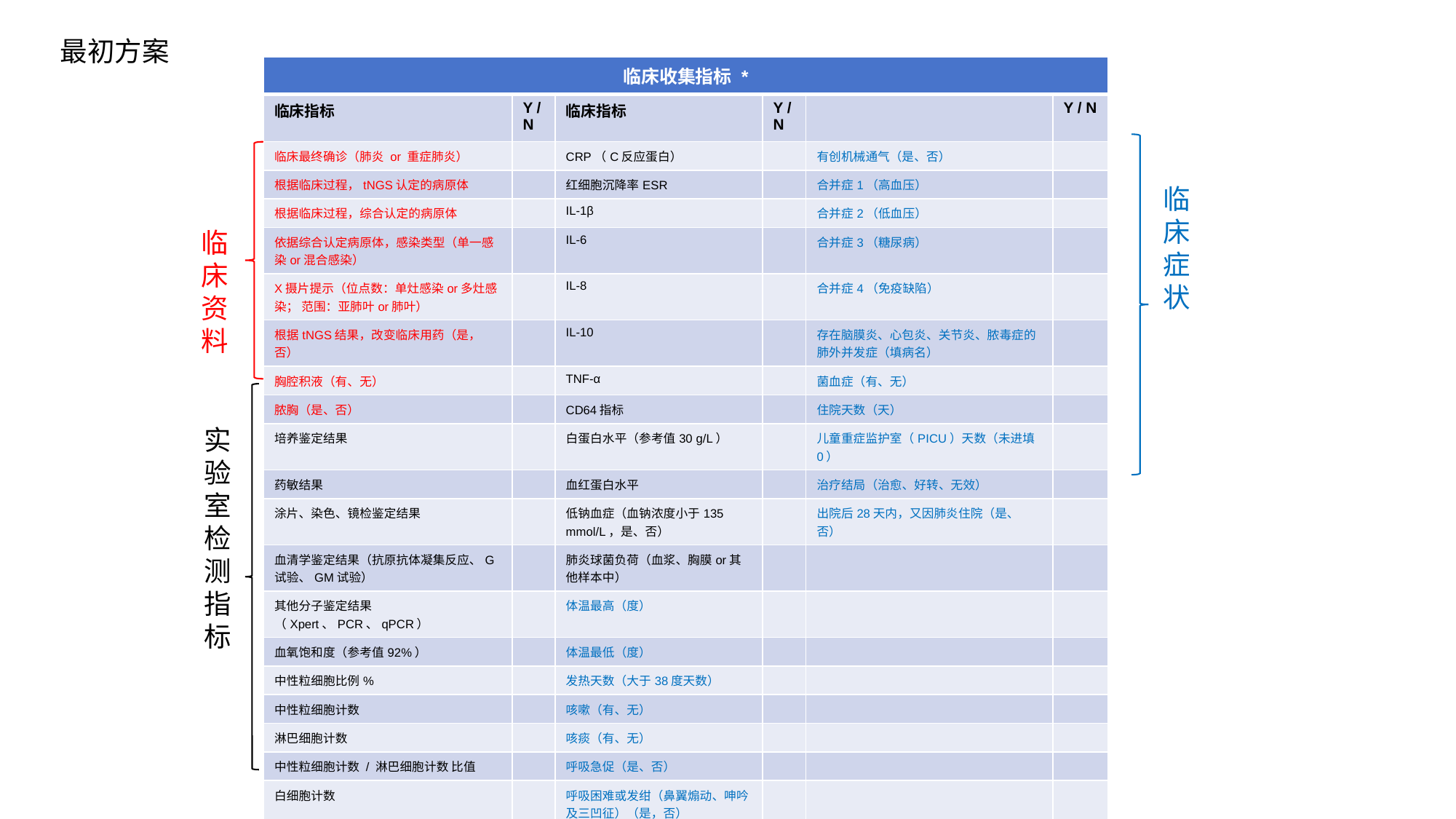

最初方案
| 临床收集指标 \* |  |  |  |  |  |
| --- | --- | --- | --- | --- | --- |
| 临床指标 | Y / N | 临床指标 | Y / N |  | Y / N |
| 临床最终确诊（肺炎 or 重症肺炎） |  | CRP（C反应蛋白） |  | 有创机械通气（是、否） |  |
| 根据临床过程，tNGS认定的病原体 |  | 红细胞沉降率ESR |  | 合并症1（高血压） |  |
| 根据临床过程，综合认定的病原体 |  | IL-1β |  | 合并症2（低血压） |  |
| 依据综合认定病原体，感染类型（单一感染or混合感染） |  | IL-6 |  | 合并症3（糖尿病） |  |
| X摄片提示（位点数：单灶感染or多灶感染； 范围：亚肺叶or肺叶） |  | IL-8 |  | 合并症4（免疫缺陷） |  |
| 根据tNGS结果，改变临床用药（是，否） |  | IL-10 |  | 存在脑膜炎、心包炎、关节炎、脓毒症的肺外并发症（填病名） |  |
| 胸腔积液（有、无） |  | TNF-α |  | 菌血症（有、无） |  |
| 脓胸（是、否） |  | CD64指标 |  | 住院天数（天） |  |
| 培养鉴定结果 |  | 白蛋白水平（参考值30 g/L） |  | 儿童重症监护室（PICU）天数（未进填0） |  |
| 药敏结果 |  | 血红蛋白水平 |  | 治疗结局（治愈、好转、无效） |  |
| 涂片、染色、镜检鉴定结果 |  | 低钠血症（血钠浓度小于135 mmol/L，是、否） |  | 出院后28天内，又因肺炎住院（是、否） |  |
| 血清学鉴定结果（抗原抗体凝集反应、G试验、GM试验） |  | 肺炎球菌负荷（血浆、胸膜or其他样本中） |  |  |  |
| 其他分子鉴定结果（Xpert、PCR、qPCR） |  | 体温最高（度） |  |  |  |
| 血氧饱和度（参考值92%） |  | 体温最低（度） |  |  |  |
| 中性粒细胞比例% |  | 发热天数（大于38度天数） |  |  |  |
| 中性粒细胞计数 |  | 咳嗽（有、无） |  |  |  |
| 淋巴细胞计数 |  | 咳痰（有、无） |  |  |  |
| 中性粒细胞计数 / 淋巴细胞计数 比值 |  | 呼吸急促（是、否） |  |  |  |
| 白细胞计数 |  | 呼吸困难或发绀（鼻翼煽动、呻吟及三凹征）（是，否） |  |  |  |
| SAA（血清淀粉样蛋白A） |  | 胸痛（是，否） |  |  |  |
| PCT（降钙素原） |  | 精神状态（正常、嗜睡/昏睡、昏迷） |  |  |  |

临床症状

临床资料

实验室检测指标